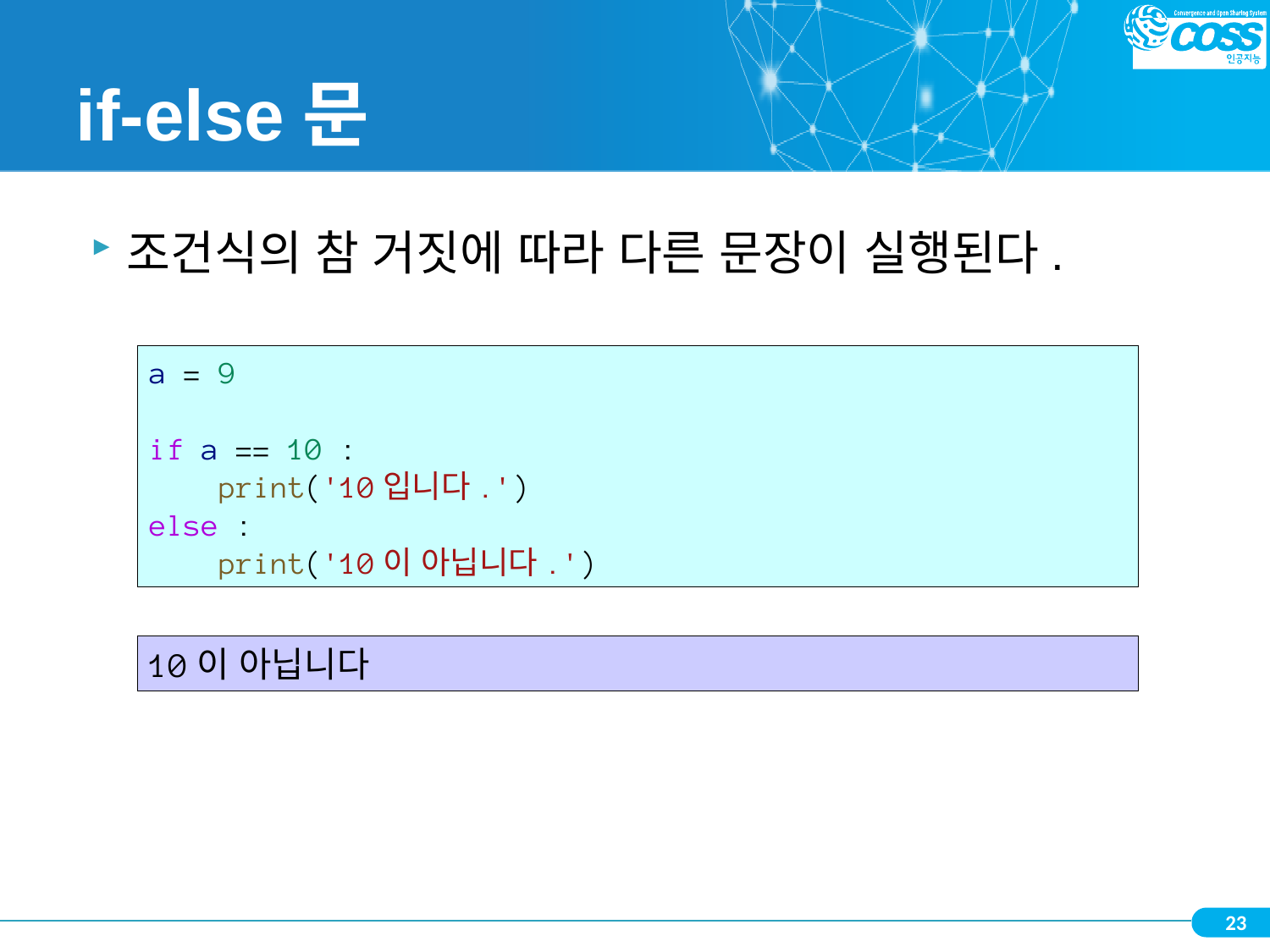

# if-else문
조건식의 참 거짓에 따라 다른 문장이 실행된다.
a = 9

if a == 10 :
    print('10입니다.')
else :
    print('10이 아닙니다.')
10이 아닙니다